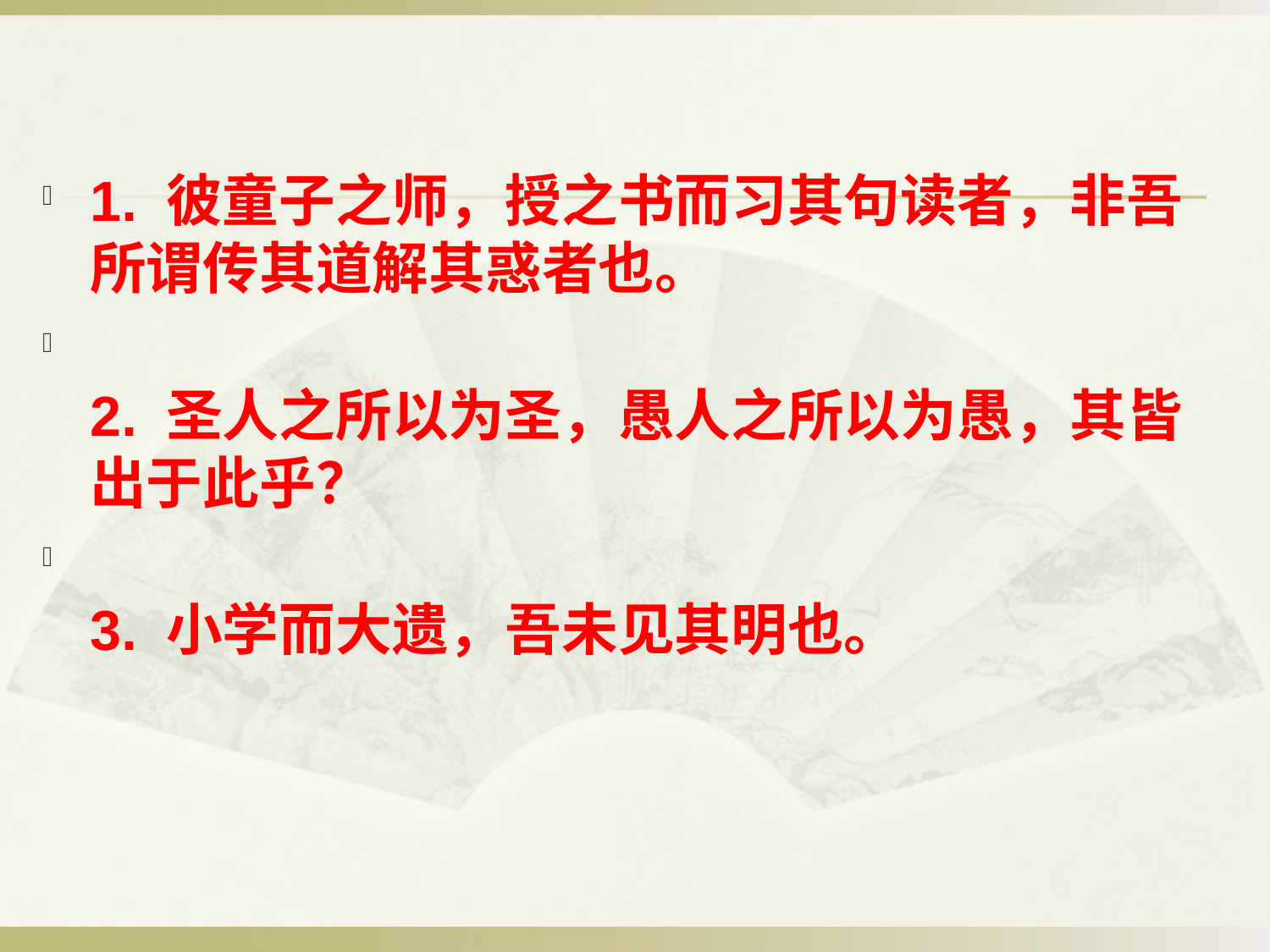

#
1. 彼童子之师，授之书而习其句读者，非吾所谓传其道解其惑者也。
2. 圣人之所以为圣，愚人之所以为愚，其皆出于此乎？
3. 小学而大遗，吾未见其明也。